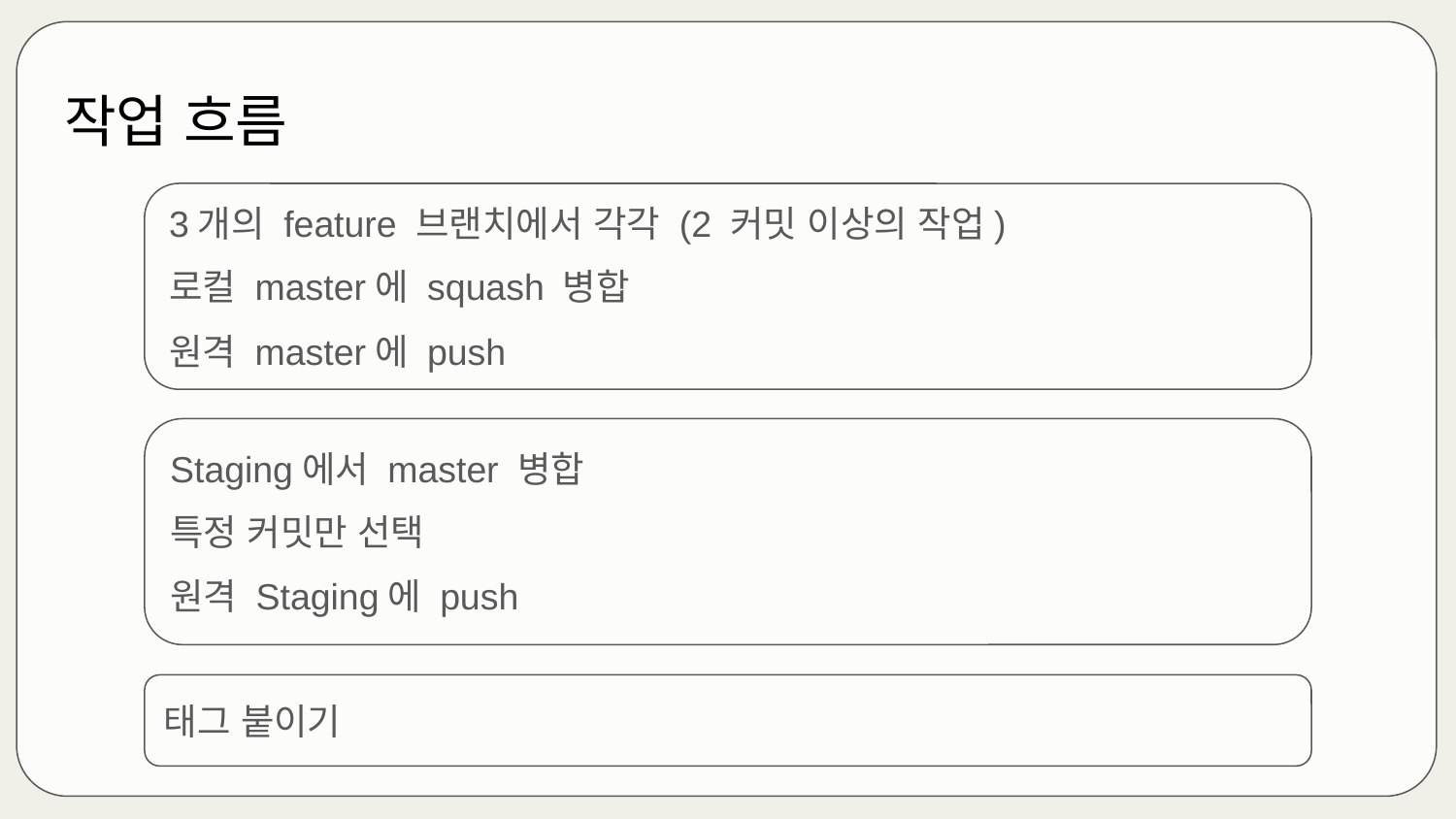

# 작업 흐름

3개의 feature 브랜치에서 각각 (2 커밋 이상의 작업)
로컬 master에 squash 병합
원격 master에 push
Staging에서 master 병합
특정 커밋만 선택
원격 Staging에 push
태그 붙이기